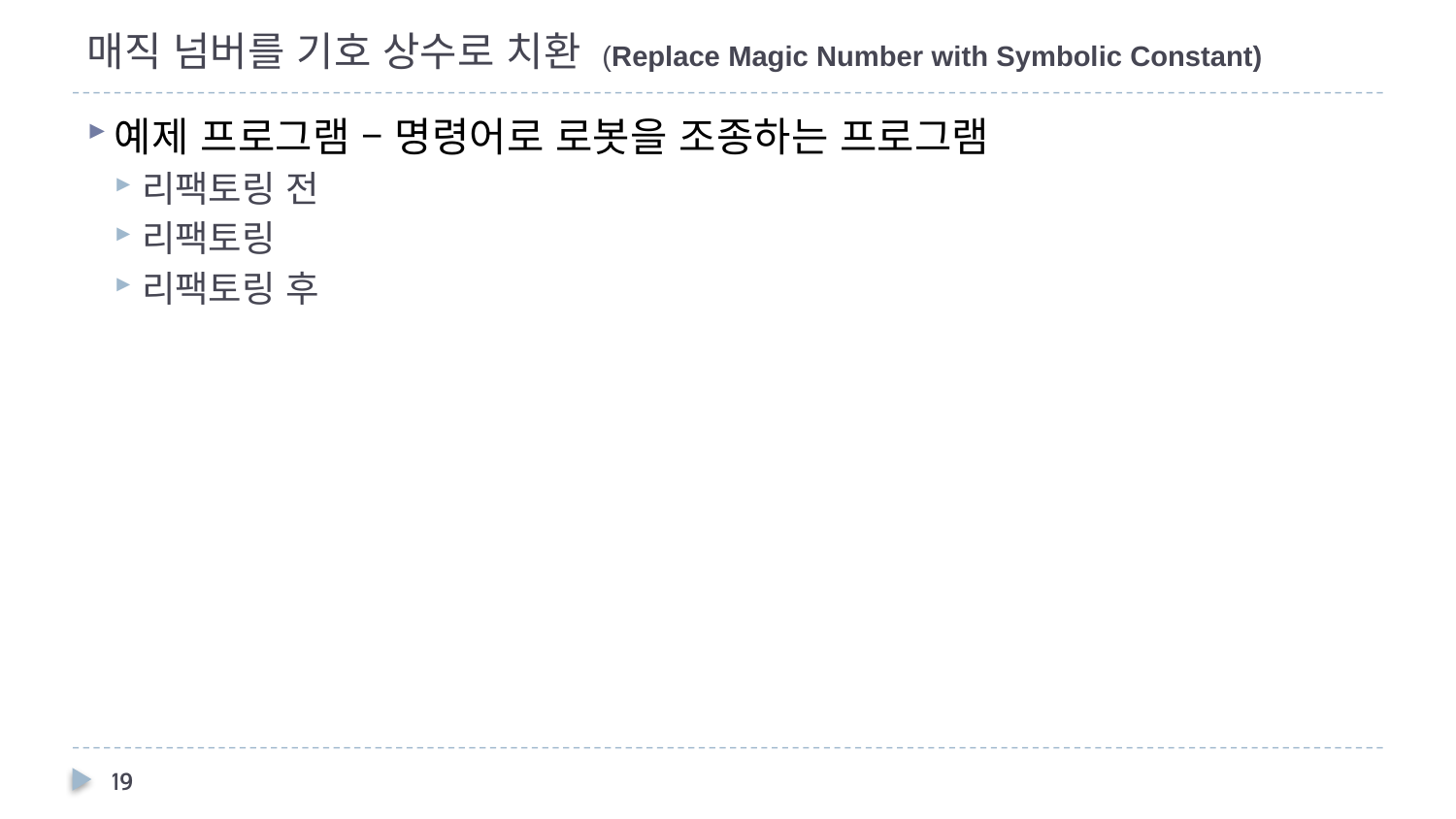

# 매직 넘버를 기호 상수로 치환 (Replace Magic Number with Symbolic Constant)
예제 프로그램 – 명령어로 로봇을 조종하는 프로그램
리팩토링 전
리팩토링
리팩토링 후
19